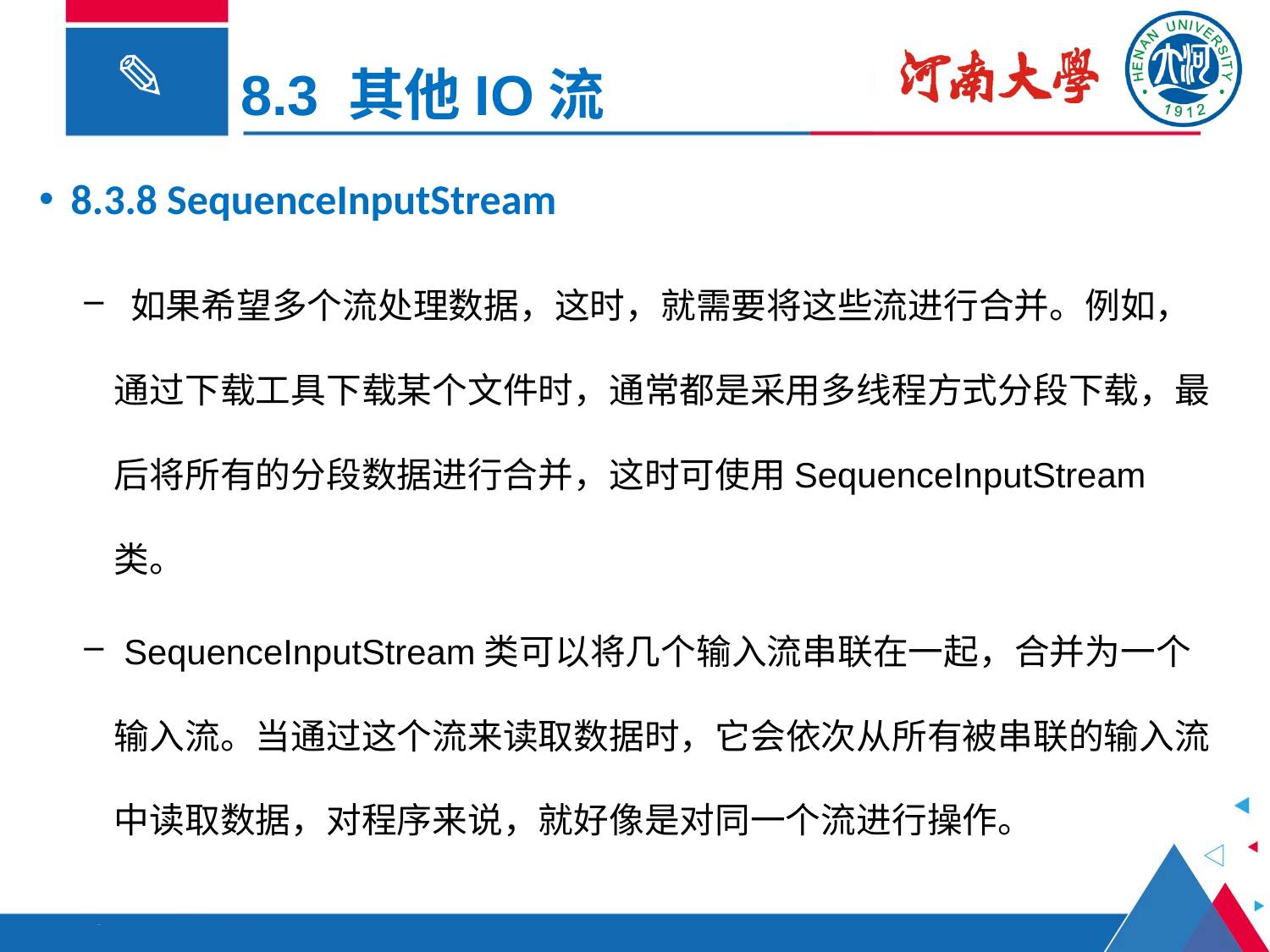

8.3 其他IO流
8.3.8 SequenceInputStream

 如果希望多个流处理数据，这时，就需要将这些流进行合并。例如， 通过下载工具下载某个文件时，通常都是采用多线程方式分段下载，最后将所有的分段数据进行合并，这时可使用SequenceInputStream类。
 SequenceInputStream类可以将几个输入流串联在一起，合并为一个输入流。当通过这个流来读取数据时，它会依次从所有被串联的输入流中读取数据，对程序来说，就好像是对同一个流进行操作。